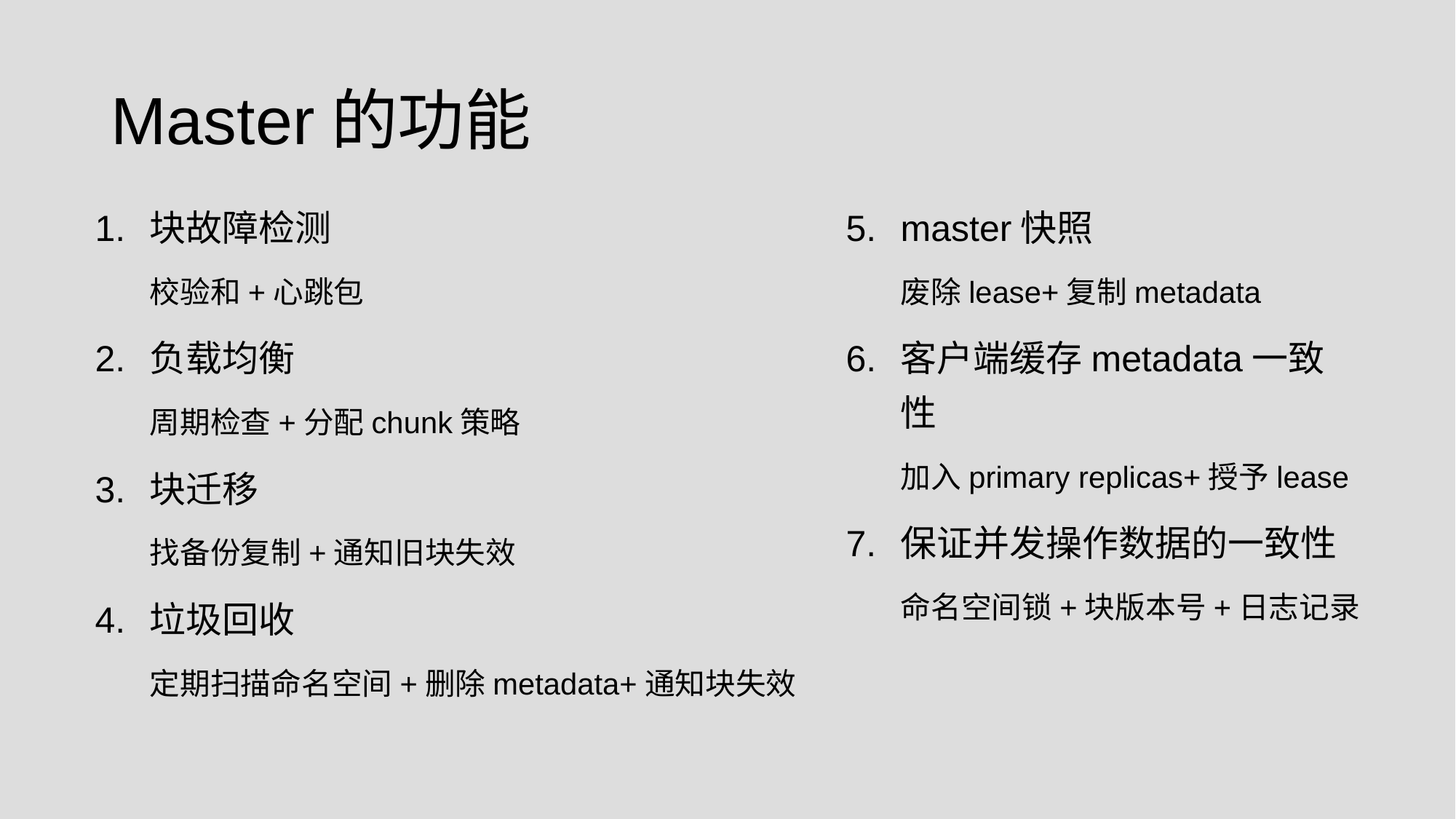

# Master的功能
块故障检测
校验和+心跳包
负载均衡
周期检查+分配chunk策略
块迁移
找备份复制+通知旧块失效
垃圾回收
定期扫描命名空间+删除metadata+通知块失效

master快照
废除lease+复制metadata
客户端缓存metadata一致性
加入primary replicas+授予lease
保证并发操作数据的一致性
命名空间锁+块版本号+日志记录